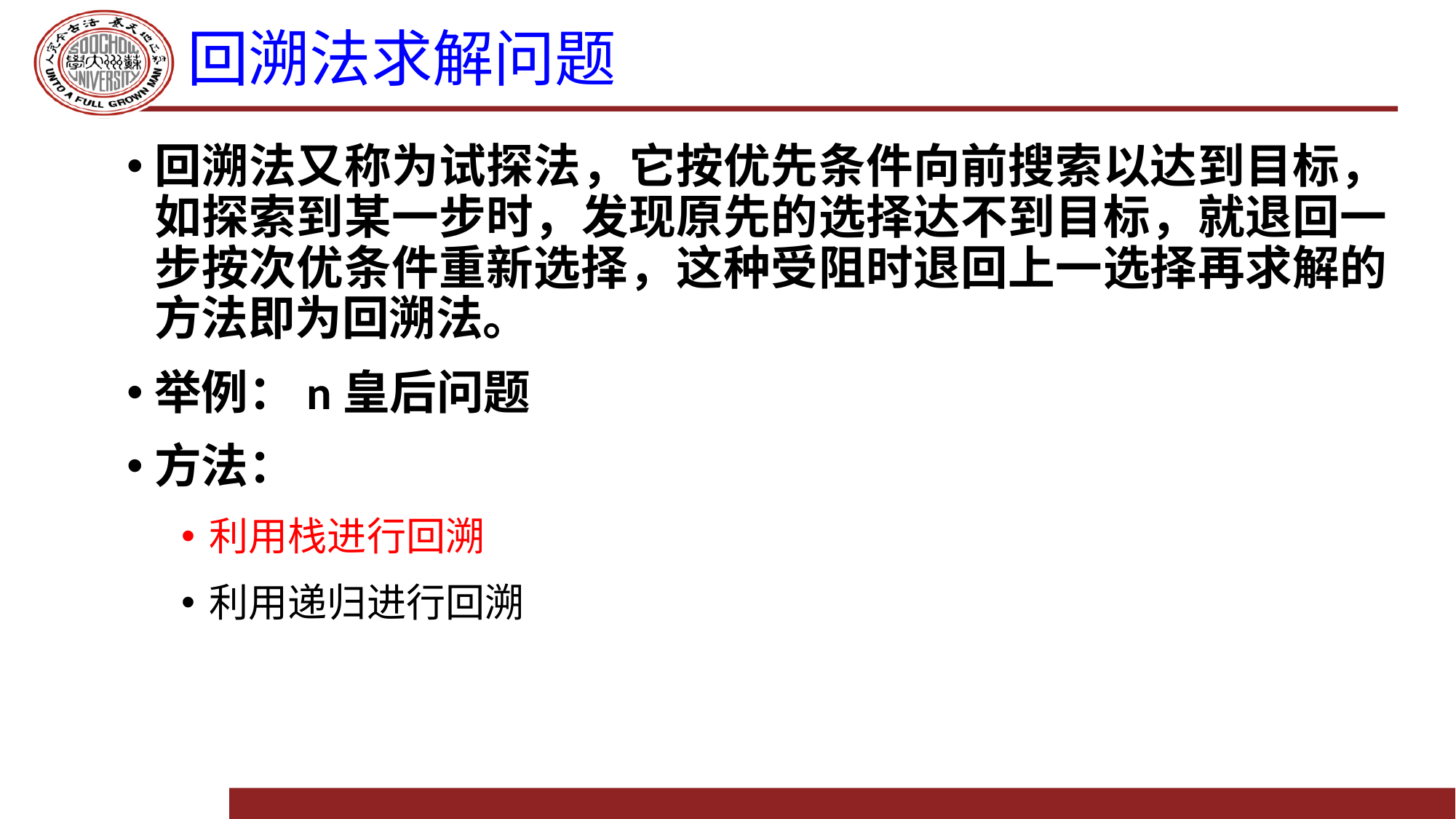

# 回溯法求解问题
回溯法又称为试探法，它按优先条件向前搜索以达到目标，如探索到某一步时，发现原先的选择达不到目标，就退回一步按次优条件重新选择，这种受阻时退回上一选择再求解的方法即为回溯法。
举例：n皇后问题
方法：
利用栈进行回溯
利用递归进行回溯